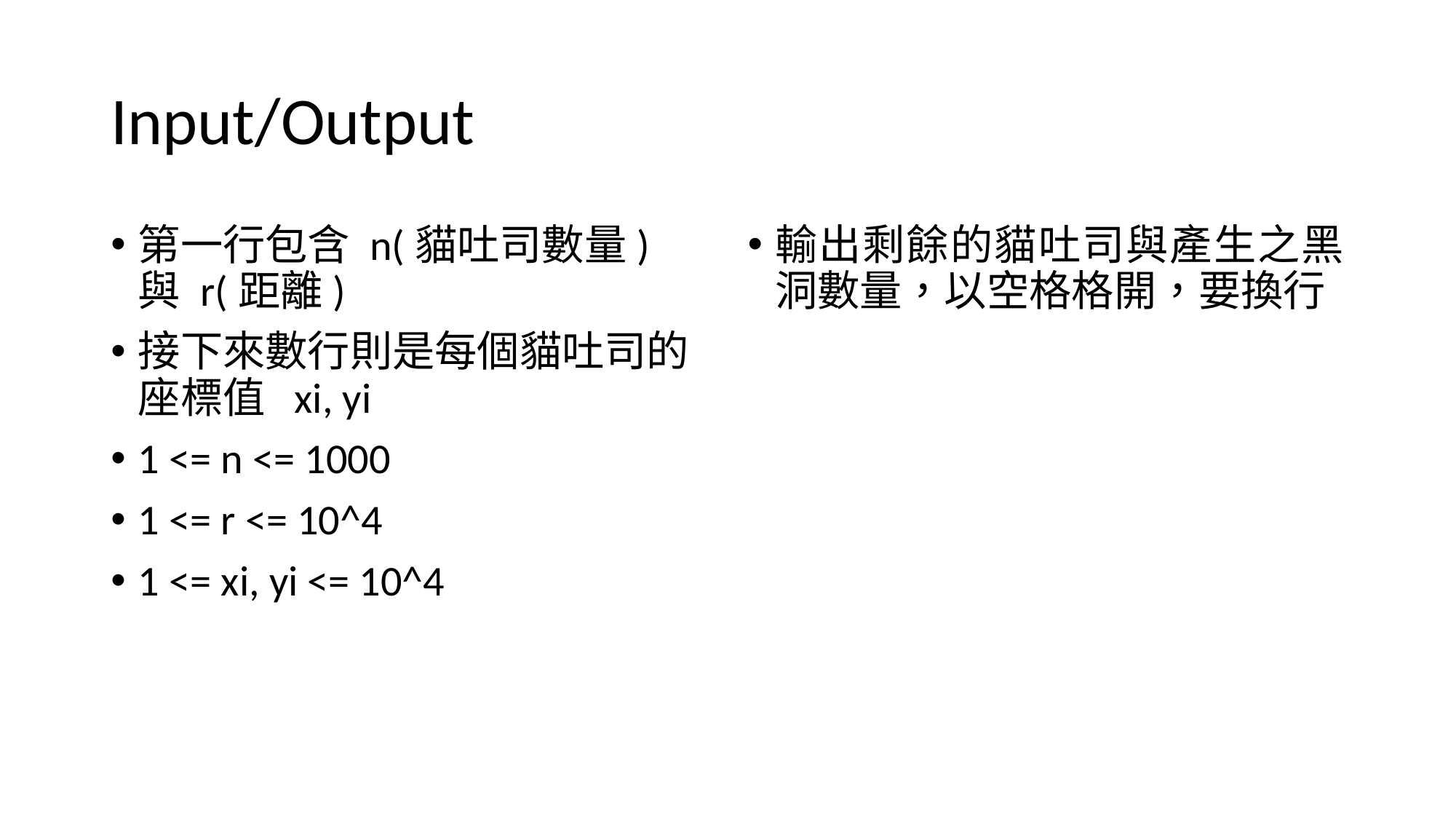

# Input/Output
第一行包含 n(貓吐司數量) 與 r(距離)
接下來數行則是每個貓吐司的座標值  xi, yi
1 <= n <= 1000
1 <= r <= 10^4
1 <= xi, yi <= 10^4
輸出剩餘的貓吐司與產生之黑洞數量，以空格格開，要換行